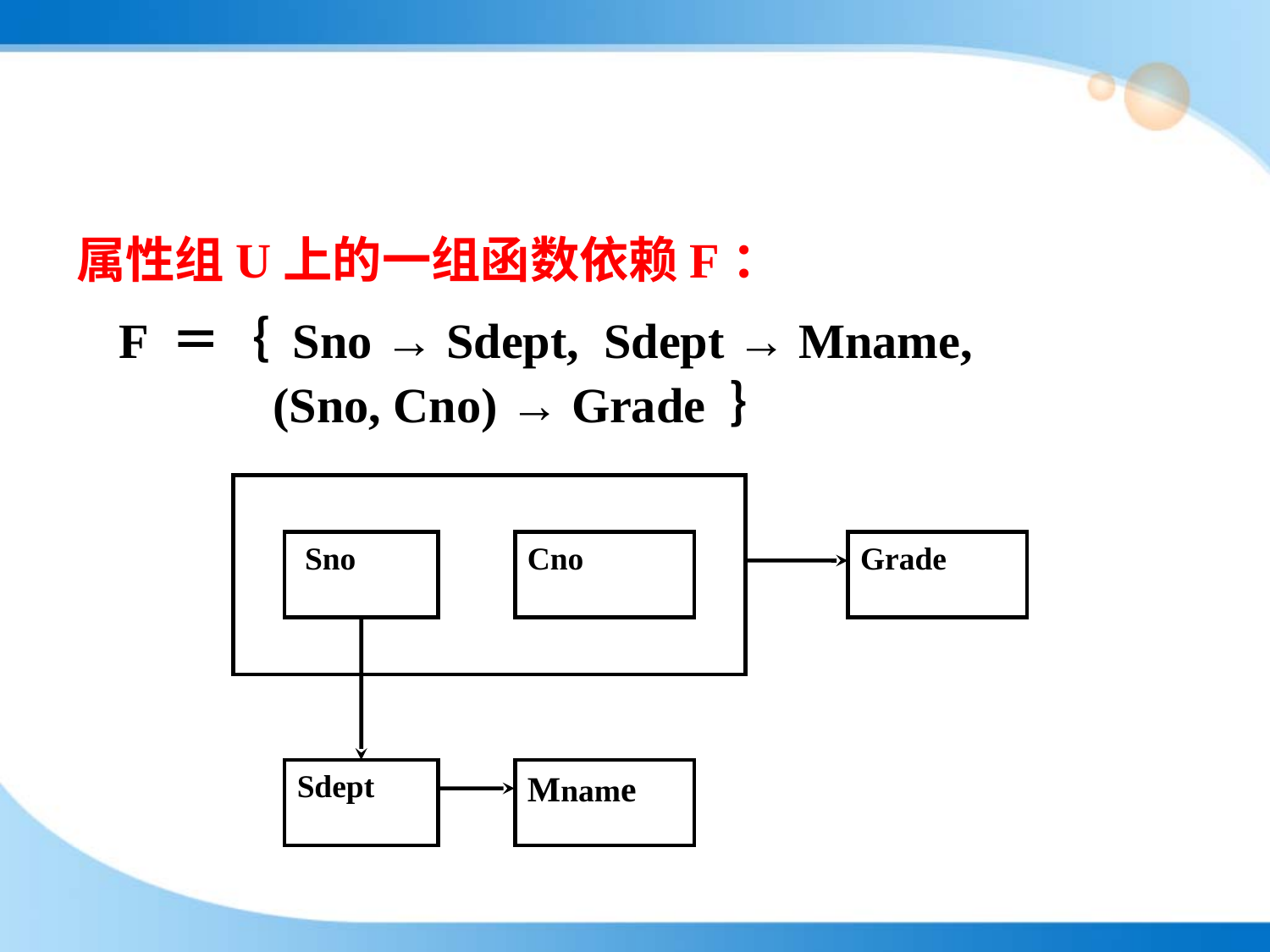

#
属性组U上的一组函数依赖F：
    F ＝｛ Sno → Sdept,  Sdept → Mname,
                (Sno, Cno) → Grade ｝

 Sno
Cno
Grade

Sdept
Mname